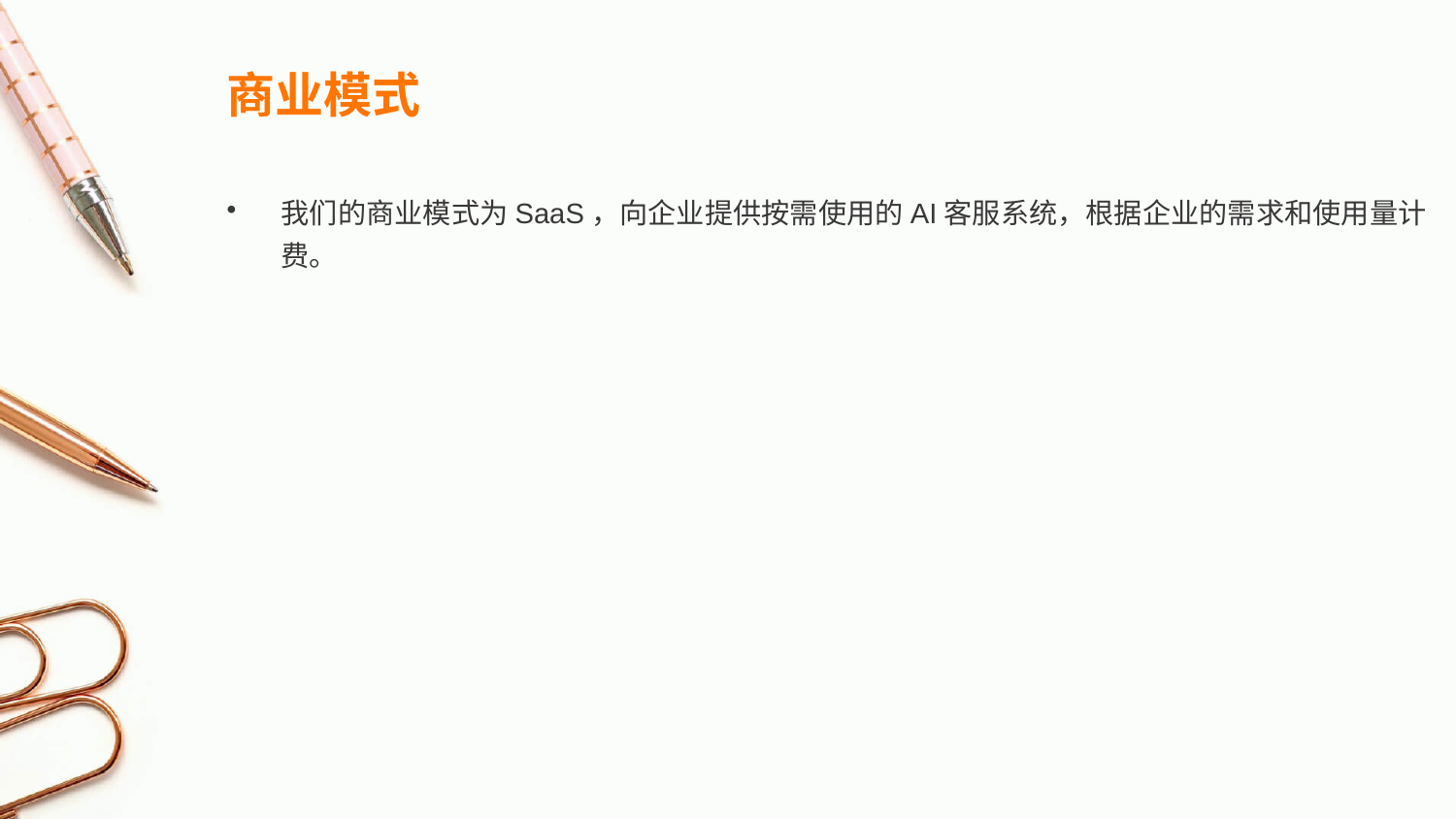

商业模式
我们的商业模式为SaaS，向企业提供按需使用的AI客服系统，根据企业的需求和使用量计费。